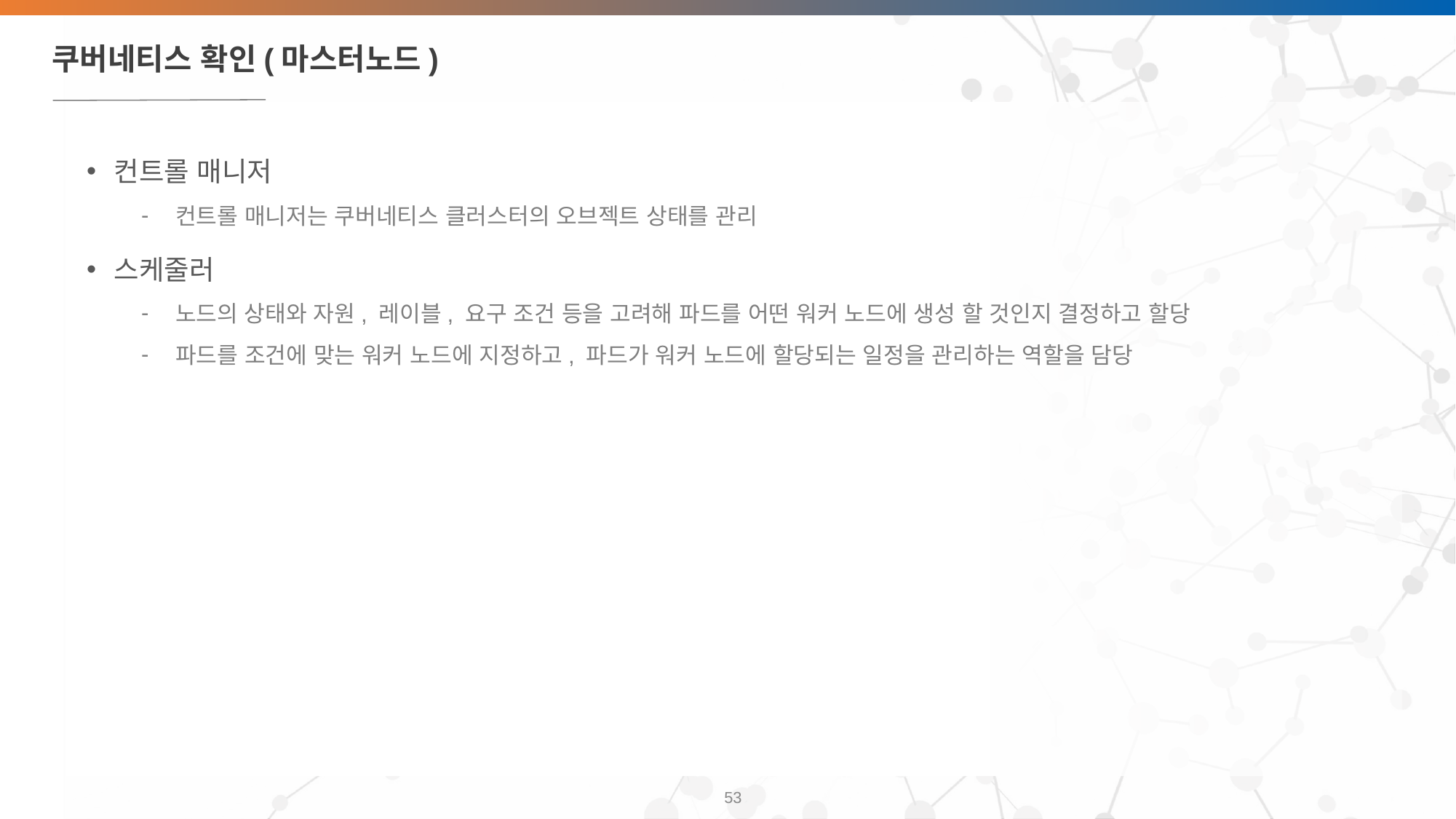

# 쿠버네티스 확인(마스터노드)

컨트롤 매니저
컨트롤 매니저는 쿠버네티스 클러스터의 오브젝트 상태를 관리
스케줄러
노드의 상태와 자원, 레이블, 요구 조건 등을 고려해 파드를 어떤 워커 노드에 생성 할 것인지 결정하고 할당
파드를 조건에 맞는 워커 노드에 지정하고, 파드가 워커 노드에 할당되는 일정을 관리하는 역할을 담당
53